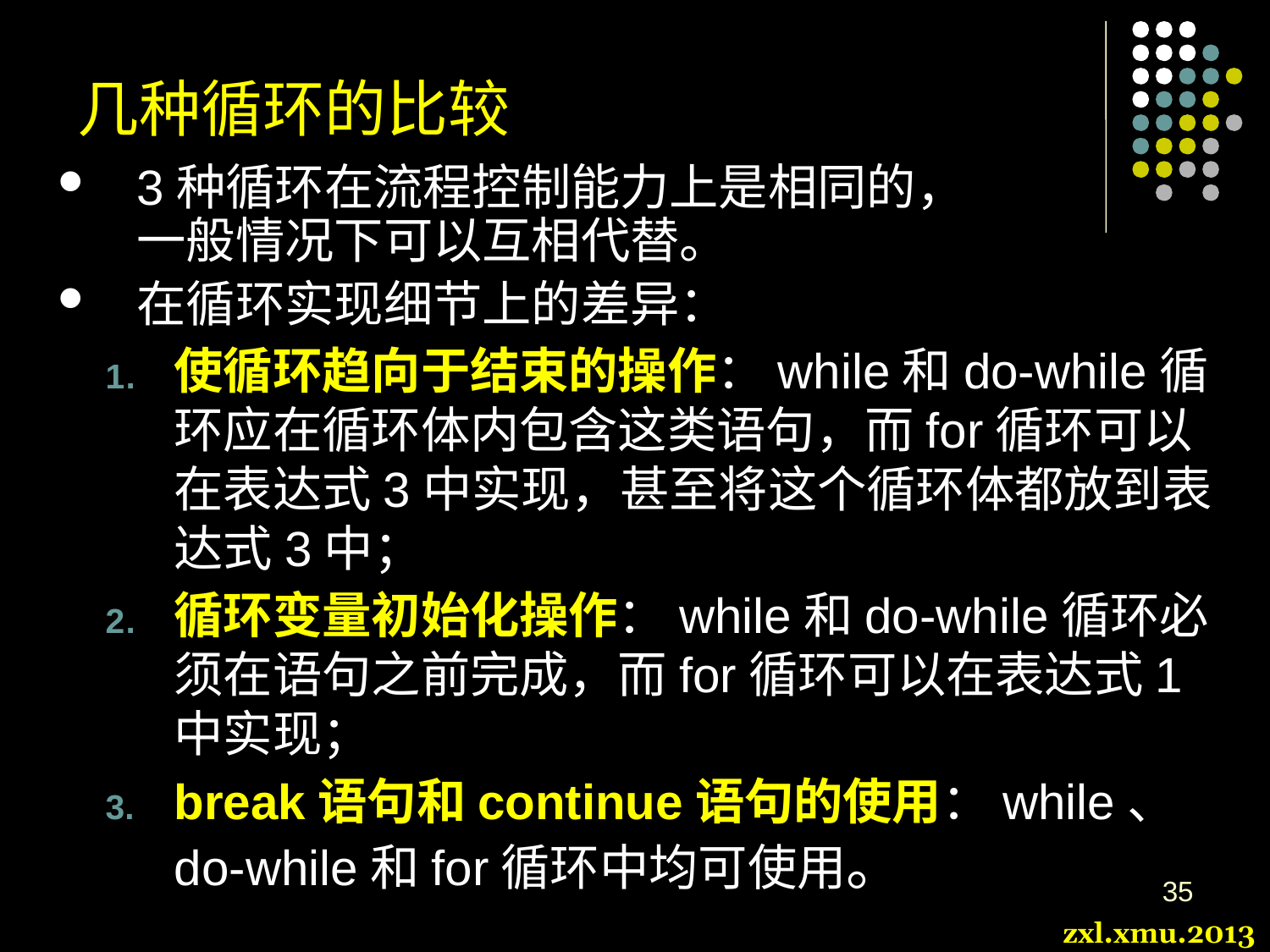

# 几种循环的比较
3种循环在流程控制能力上是相同的，
一般情况下可以互相代替。
在循环实现细节上的差异：
使循环趋向于结束的操作：while和do-while循环应在循环体内包含这类语句，而for循环可以在表达式3中实现，甚至将这个循环体都放到表达式3中；
循环变量初始化操作：while和do-while循环必须在语句之前完成，而for循环可以在表达式1中实现；
break语句和continue语句的使用：while、do-while和for循环中均可使用。
35